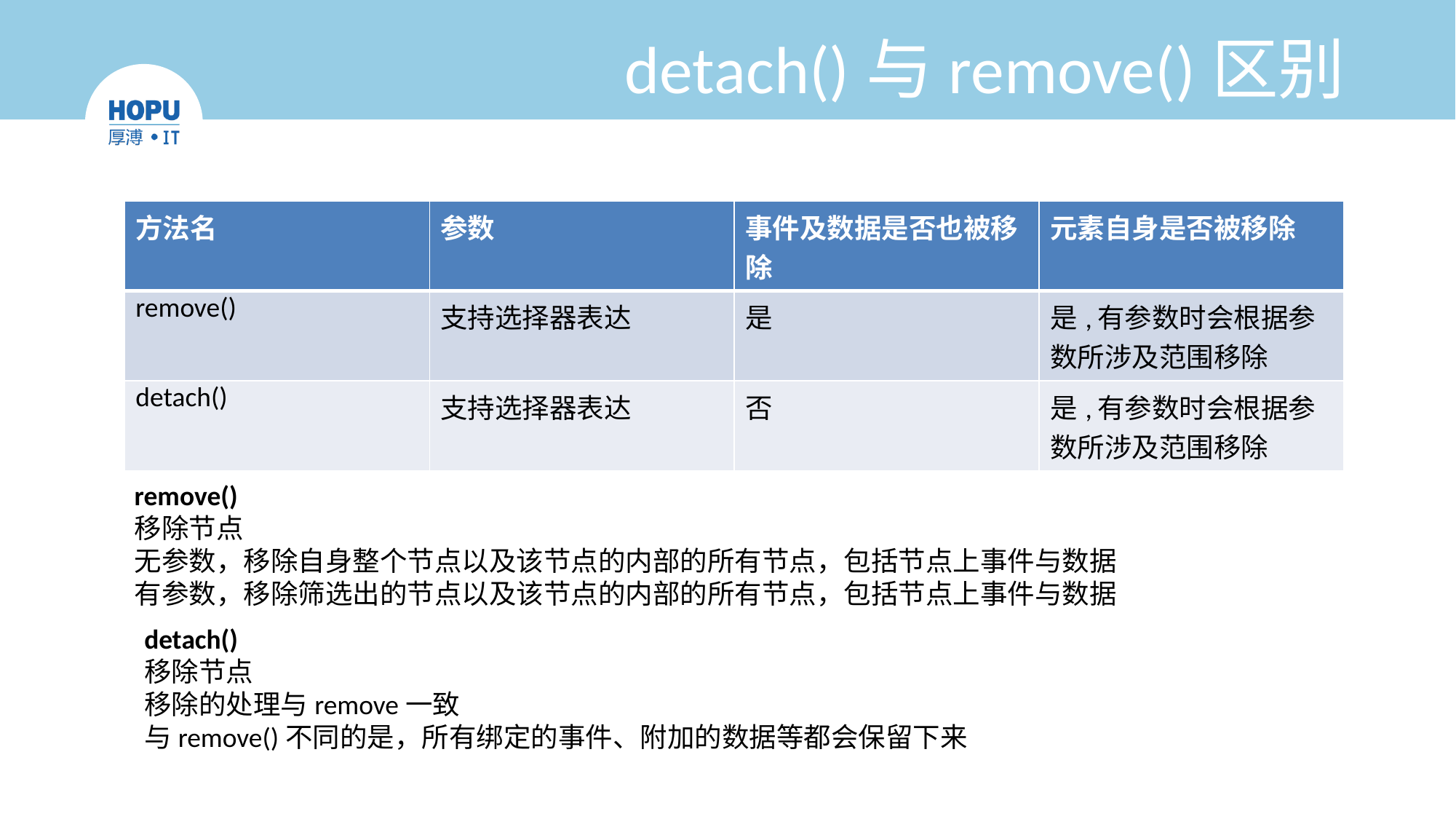

# detach()与remove()区别
| 方法名 | 参数 | 事件及数据是否也被移除 | 元素自身是否被移除 |
| --- | --- | --- | --- |
| remove() | 支持选择器表达 | 是 | 是,有参数时会根据参数所涉及范围移除 |
| detach() | 支持选择器表达 | 否 | 是,有参数时会根据参数所涉及范围移除 |

remove()
移除节点
无参数，移除自身整个节点以及该节点的内部的所有节点，包括节点上事件与数据
有参数，移除筛选出的节点以及该节点的内部的所有节点，包括节点上事件与数据

detach()
移除节点
移除的处理与remove一致
与remove()不同的是，所有绑定的事件、附加的数据等都会保留下来